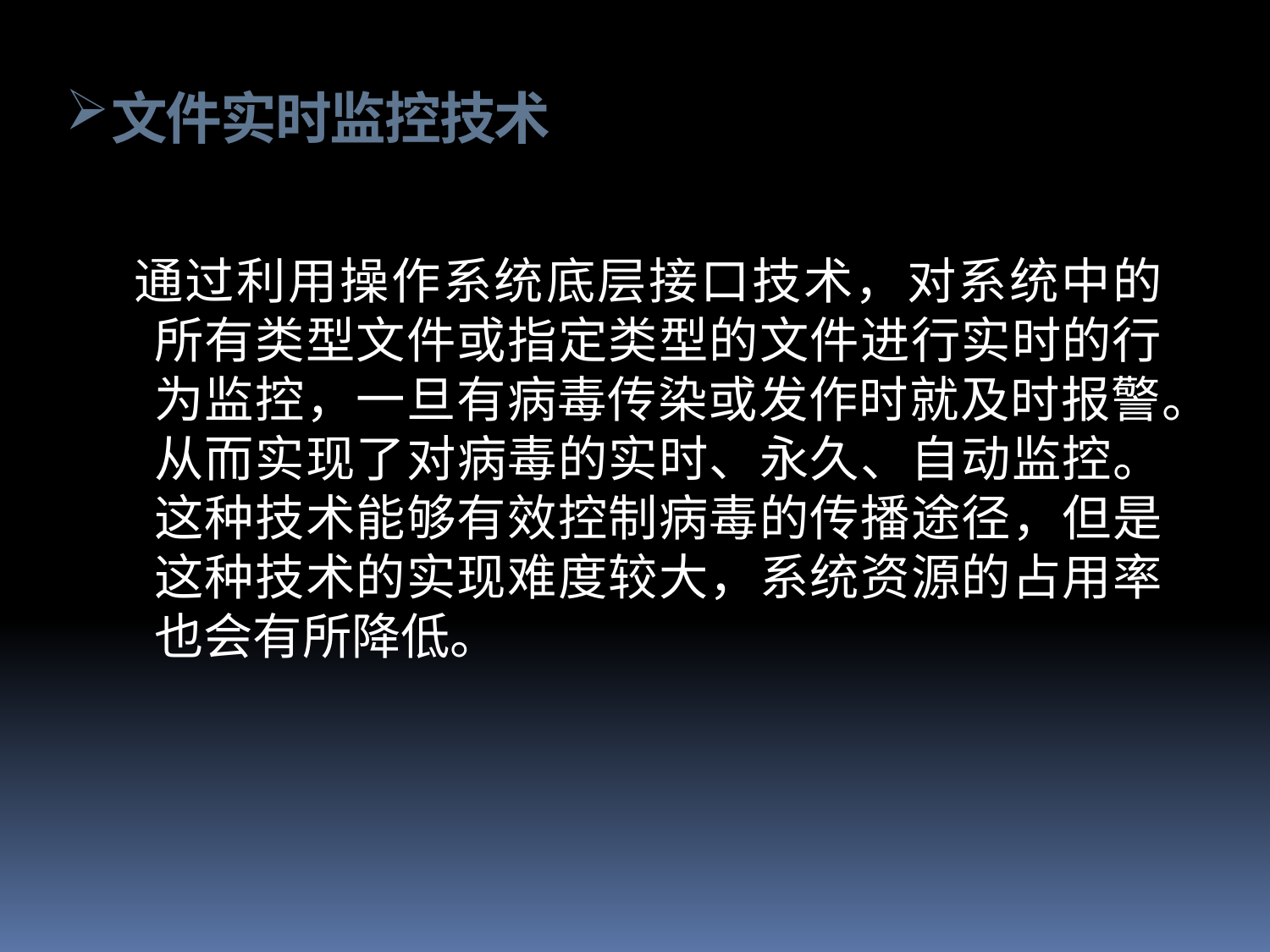

# 文件实时监控技术
 通过利用操作系统底层接口技术，对系统中的所有类型文件或指定类型的文件进行实时的行为监控，一旦有病毒传染或发作时就及时报警。从而实现了对病毒的实时、永久、自动监控。这种技术能够有效控制病毒的传播途径，但是这种技术的实现难度较大，系统资源的占用率也会有所降低。